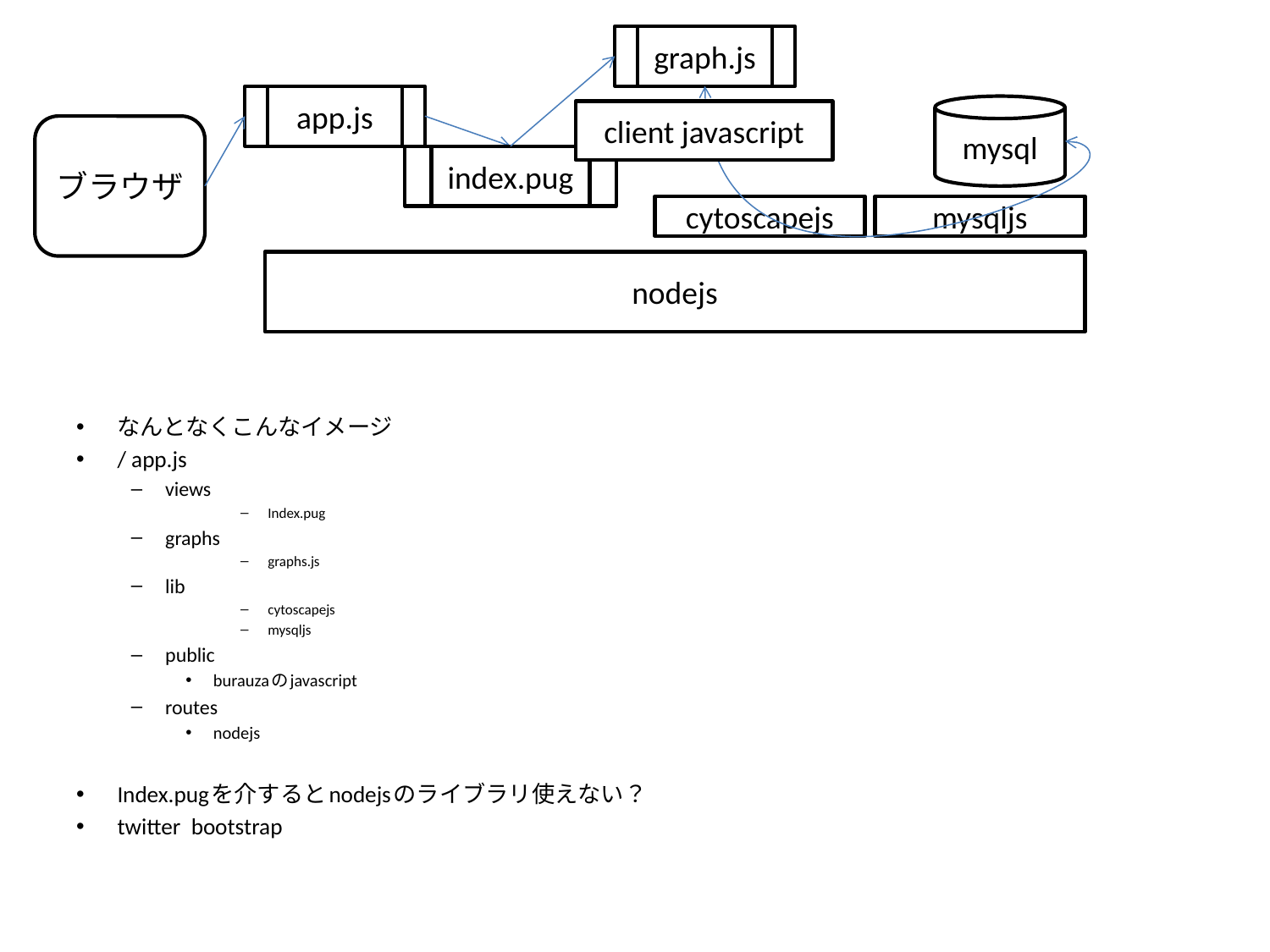

graph.js
app.js
mysql
client javascript
ブラウザ
index.pug
cytoscapejs
mysqljs
nodejs
なんとなくこんなイメージ
/ app.js
views
Index.pug
graphs
graphs.js
lib
cytoscapejs
mysqljs
public
burauzaのjavascript
routes
nodejs

Index.pugを介するとnodejsのライブラリ使えない？
twitter  bootstrap